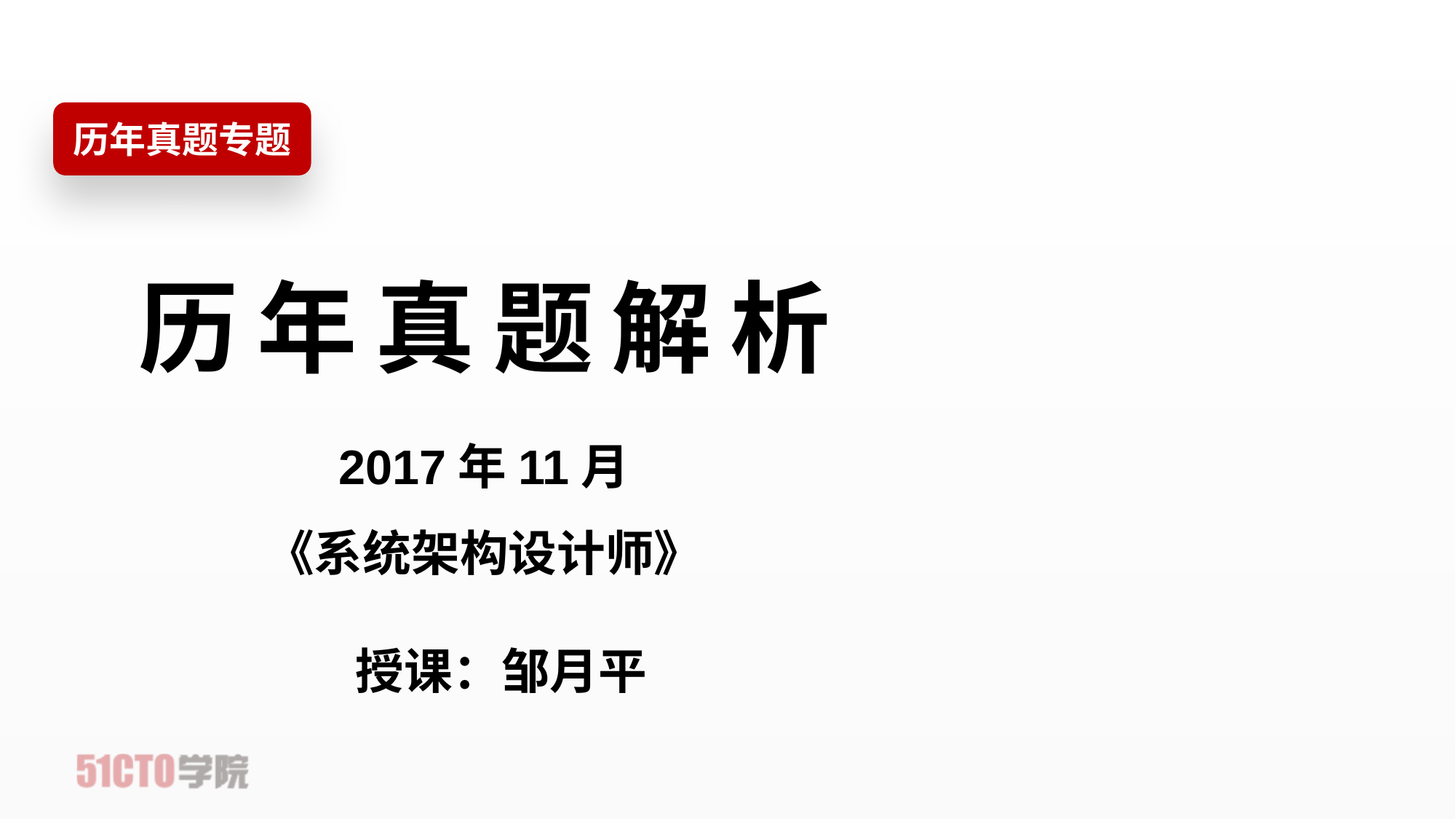

历年真题专题
历 年 真 题 解 析
2017年11月
《系统架构设计师》
授课：邹月平